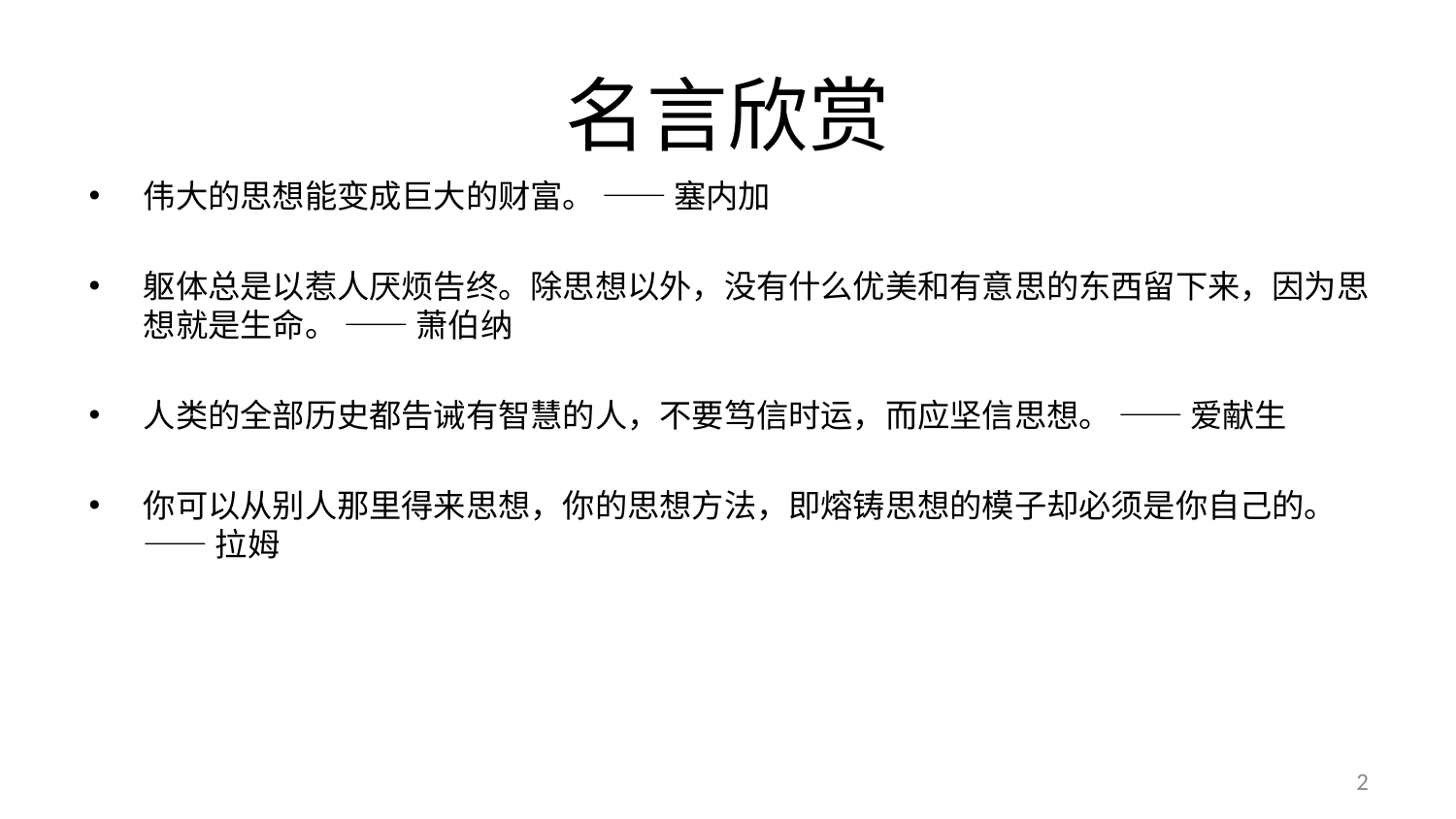

# 名言欣赏
伟大的思想能变成巨大的财富。 —— 塞内加

躯体总是以惹人厌烦告终。除思想以外，没有什么优美和有意思的东西留下来，因为思想就是生命。 —— 萧伯纳

人类的全部历史都告诫有智慧的人，不要笃信时运，而应坚信思想。 —— 爱献生

你可以从别人那里得来思想，你的思想方法，即熔铸思想的模子却必须是你自己的。 —— 拉姆
2